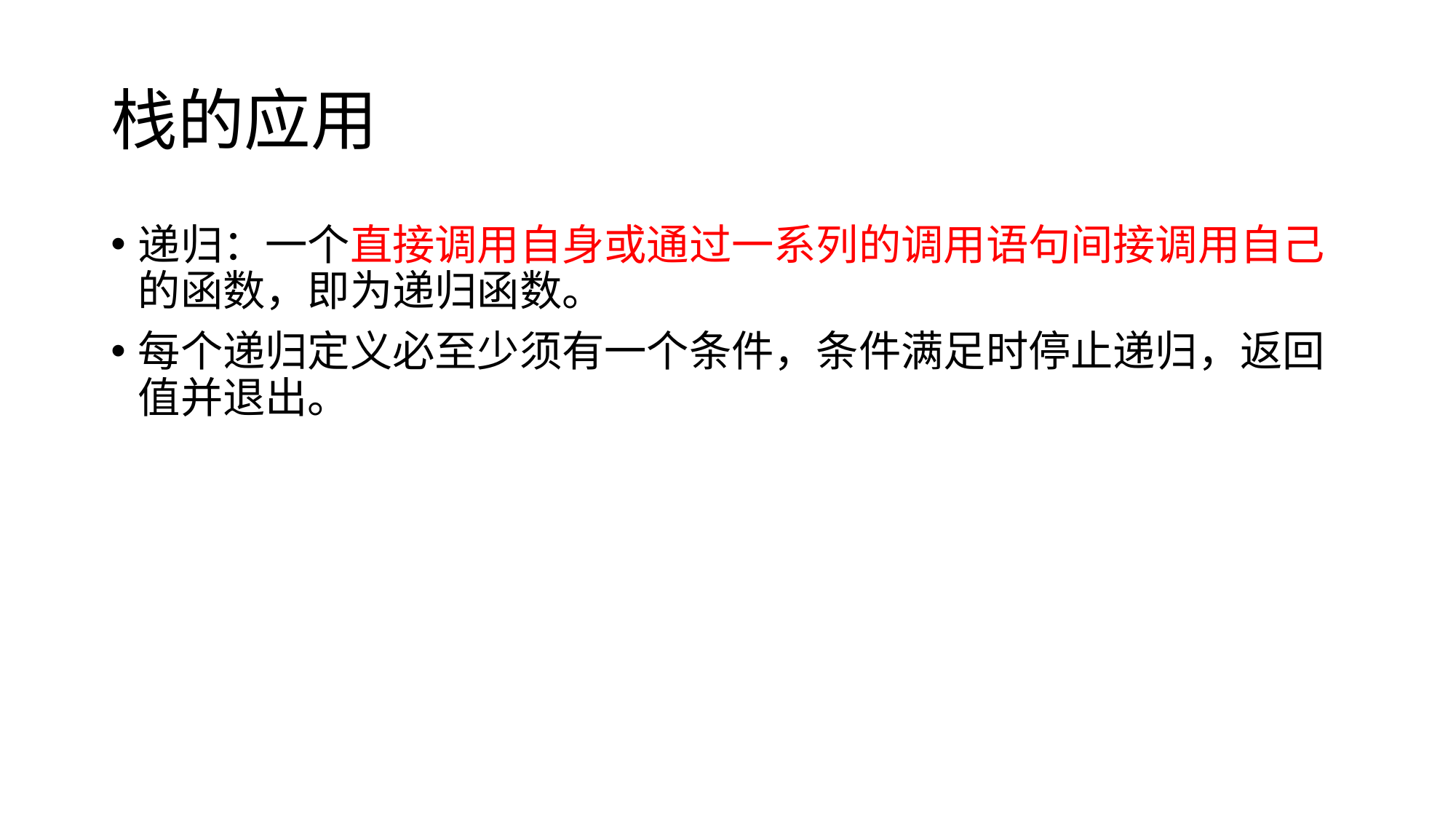

# 栈的应用
递归：一个直接调用自身或通过一系列的调用语句间接调用自己的函数，即为递归函数。
每个递归定义必至少须有一个条件，条件满足时停止递归，返回值并退出。